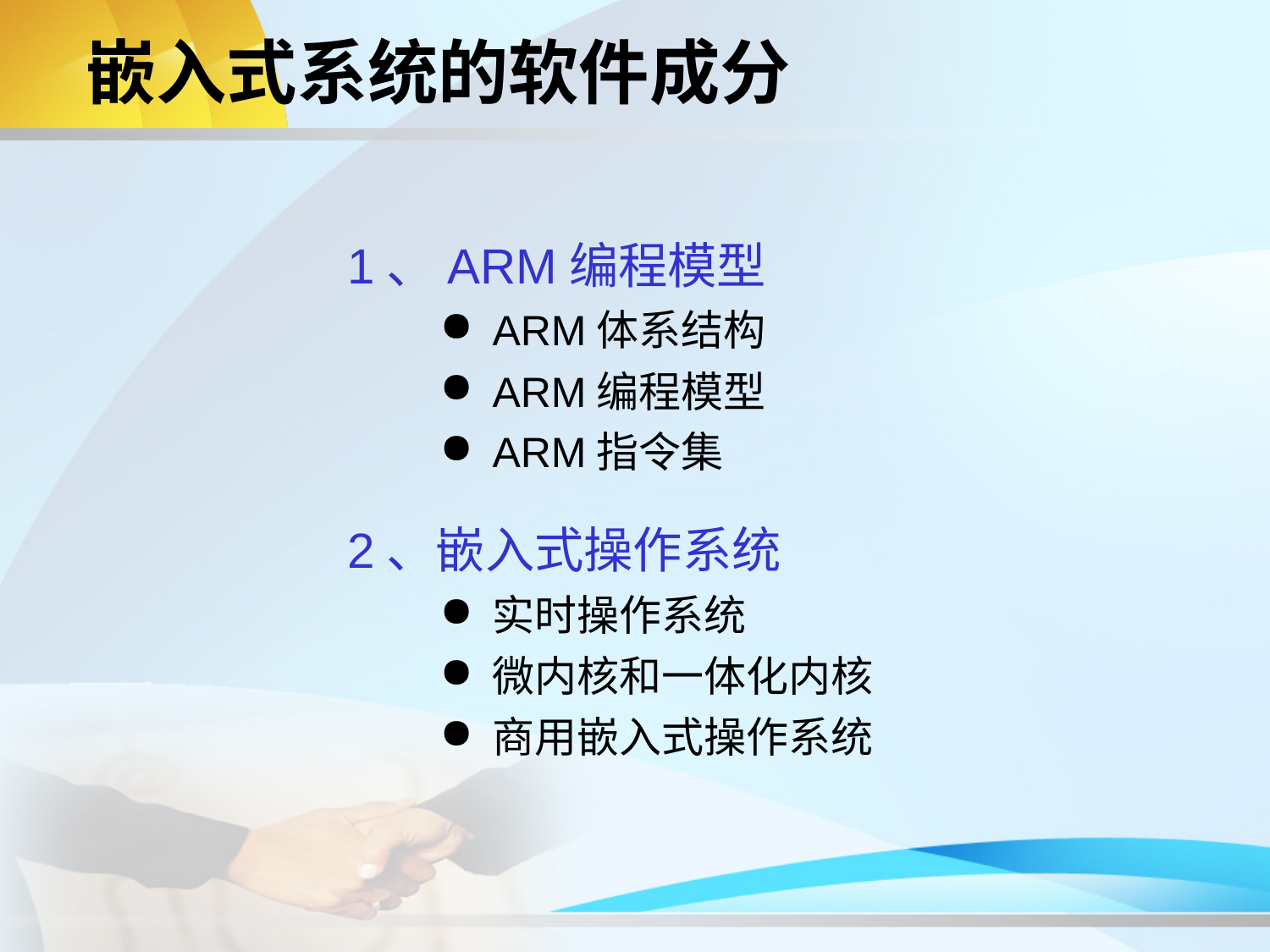

嵌入式系统的软件成分
1、ARM编程模型
ARM体系结构
ARM编程模型
ARM指令集
2、嵌入式操作系统
实时操作系统
微内核和一体化内核
商用嵌入式操作系统